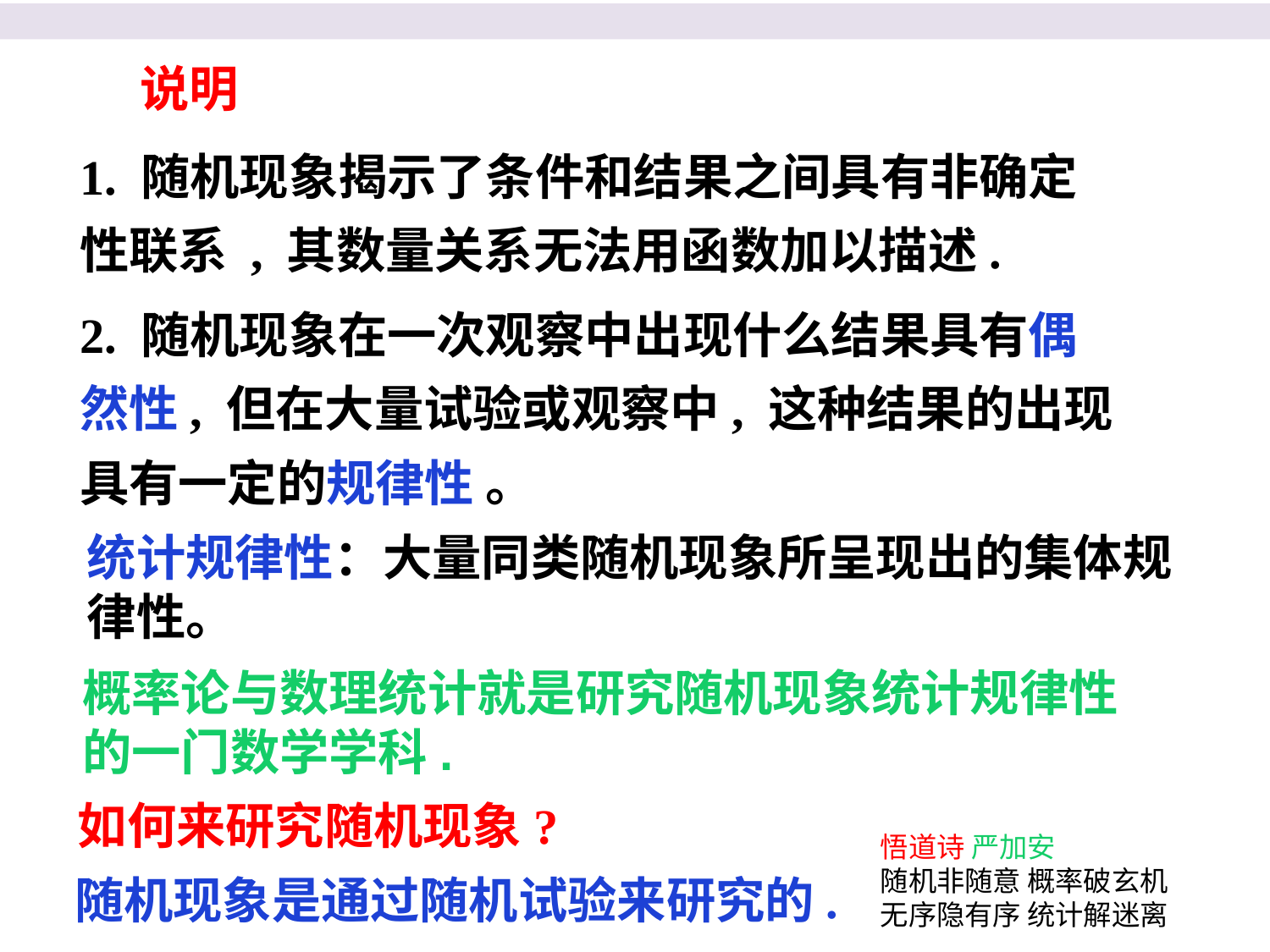

说明
1. 随机现象揭示了条件和结果之间具有非确定性联系 , 其数量关系无法用函数加以描述.
2. 随机现象在一次观察中出现什么结果具有偶然性, 但在大量试验或观察中, 这种结果的出现具有一定的规律性 。
统计规律性：大量同类随机现象所呈现出的集体规律性。
概率论与数理统计就是研究随机现象统计规律性的一门数学学科.
如何来研究随机现象?
悟道诗 严加安
随机非随意 概率破玄机
无序隐有序 统计解迷离
随机现象是通过随机试验来研究的.